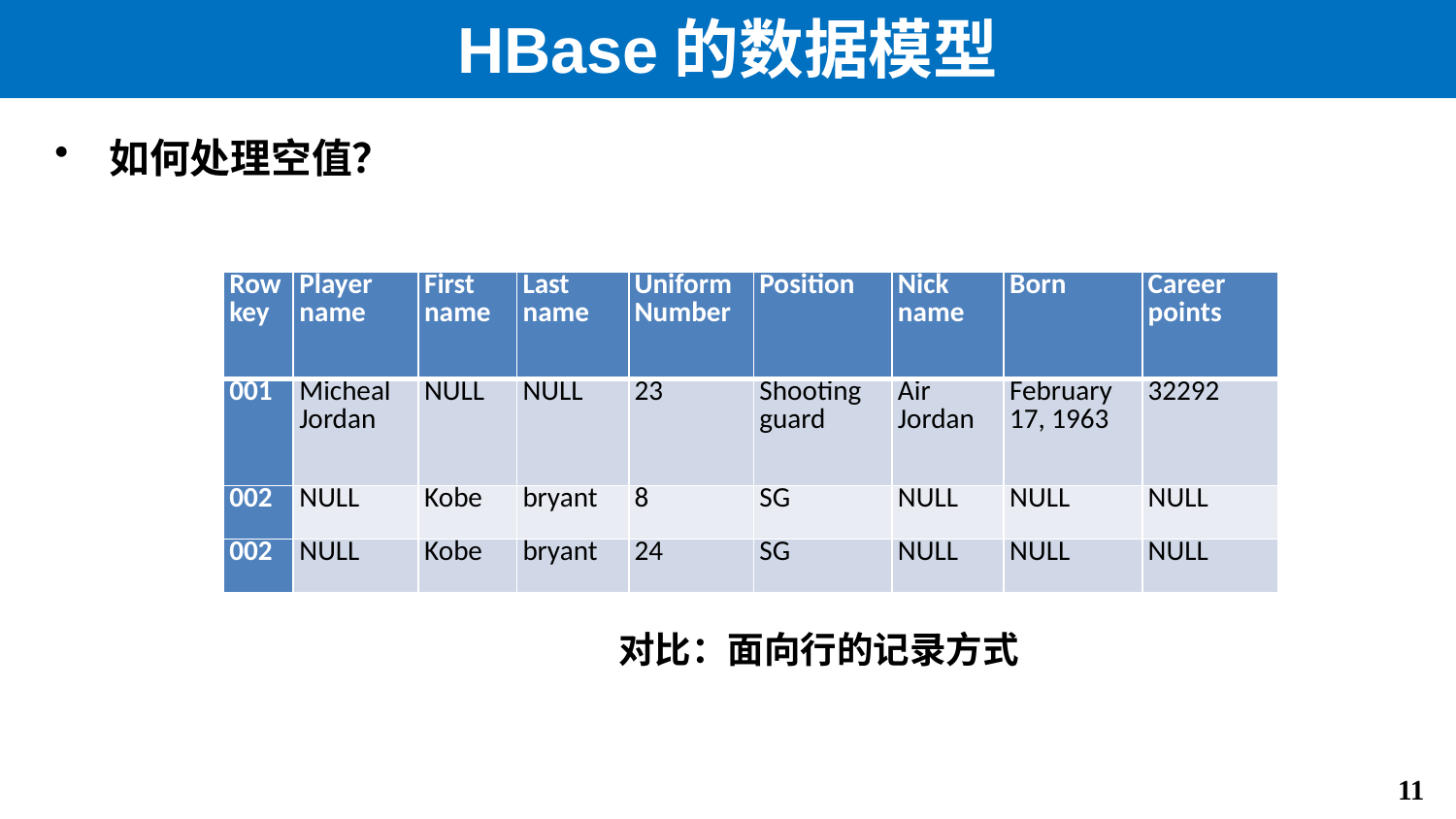

# HBase的数据模型
如何处理空值？

| Rowkey | Player name | First name | Last name | Uniform Number | Position | Nick name | Born | Career points |
| --- | --- | --- | --- | --- | --- | --- | --- | --- |
| 001 | Micheal Jordan | NULL | NULL | 23 | Shooting guard | Air Jordan | February 17, 1963 | 32292 |
| 002 | NULL | Kobe | bryant | 8 | SG | NULL | NULL | NULL |
| 002 | NULL | Kobe | bryant | 24 | SG | NULL | NULL | NULL |
对比：面向行的记录方式